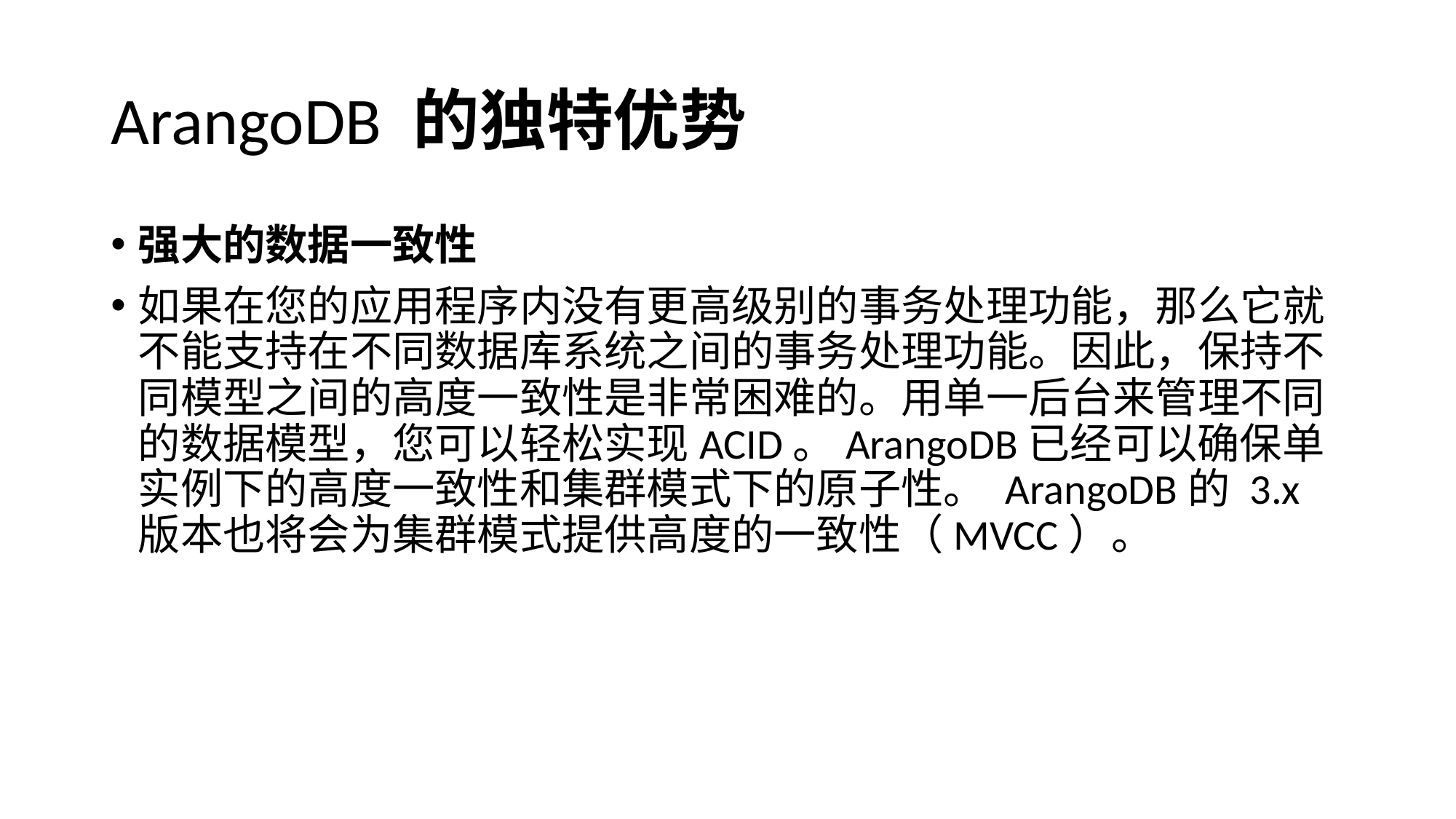

# ArangoDB 的独特优势
强大的数据一致性
如果在您的应用程序内没有更高级别的事务处理功能，那么它就不能支持在不同数据库系统之间的事务处理功能。因此，保持不同模型之间的高度一致性是非常困难的。用单一后台来管理不同的数据模型，您可以轻松实现ACID。ArangoDB已经可以确保单实例下的高度一致性和集群模式下的原子性。 ArangoDB的 3.x版本也将会为集群模式提供高度的一致性（MVCC）。